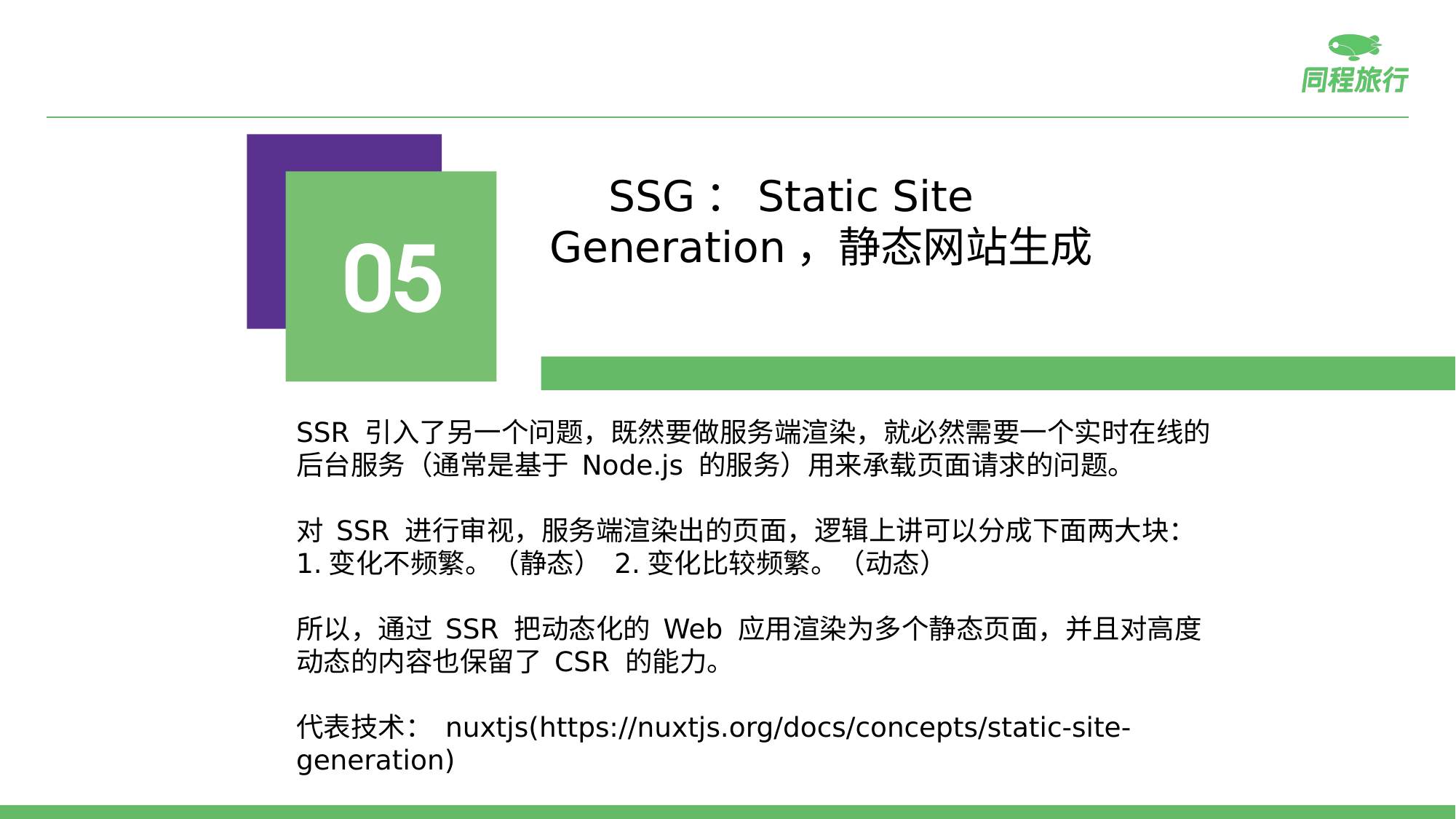

SSG：Static Site Generation，静态网站生成

05

SSR 引入了另一个问题，既然要做服务端渲染，就必然需要一个实时在线的后台服务（通常是基于 Node.js 的服务）用来承载页面请求的问题。
对 SSR 进行审视，服务端渲染出的页面，逻辑上讲可以分成下面两大块：
1.变化不频繁。（静态） 2.变化比较频繁。（动态）

所以，通过 SSR 把动态化的 Web 应用渲染为多个静态页面，并且对高度动态的内容也保留了 CSR 的能力。

代表技术： nuxtjs(https://nuxtjs.org/docs/concepts/static-site-generation)